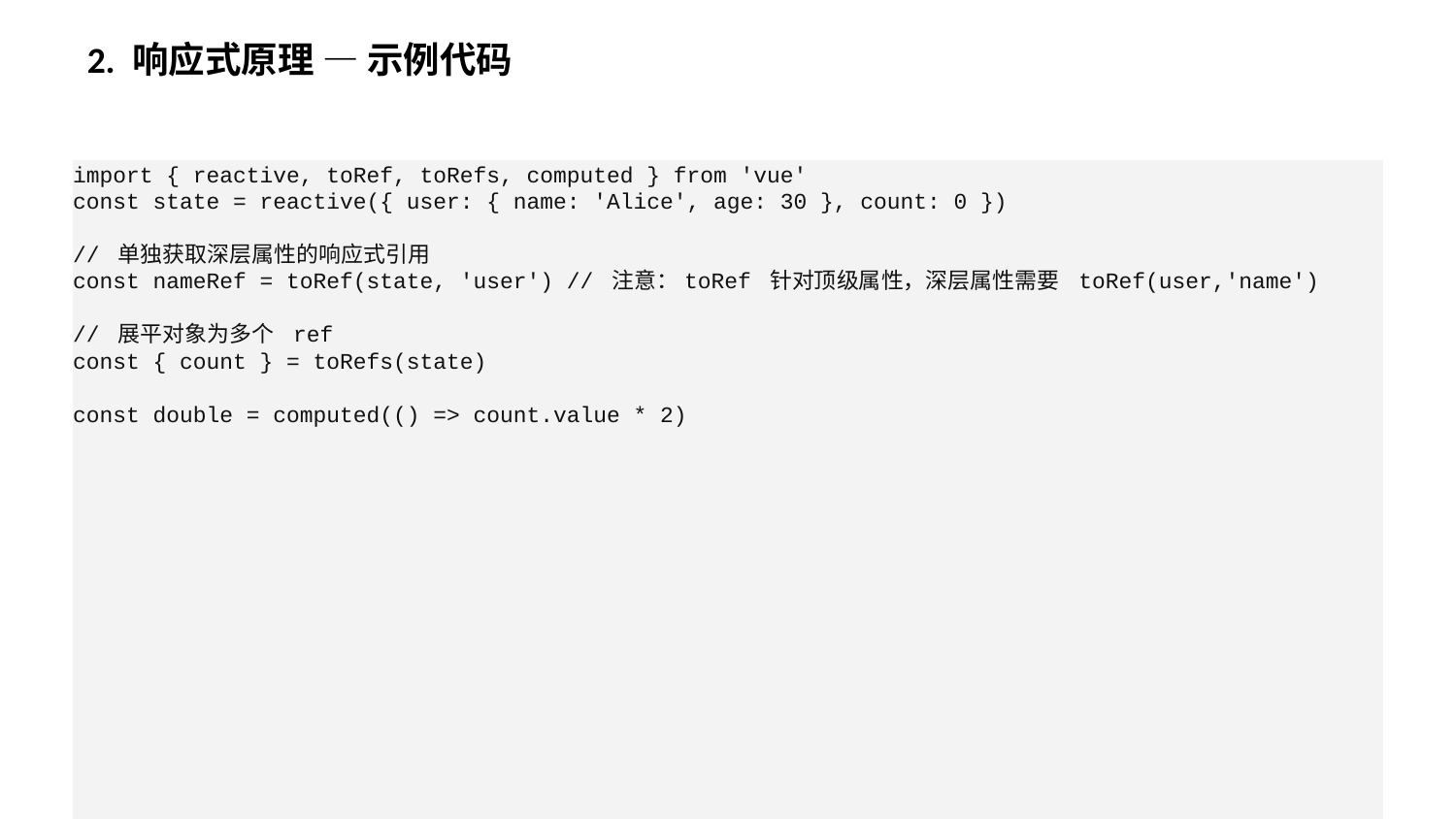

2. 响应式原理 — 示例代码
import { reactive, toRef, toRefs, computed } from 'vue'
const state = reactive({ user: { name: 'Alice', age: 30 }, count: 0 })

// 单独获取深层属性的响应式引用
const nameRef = toRef(state, 'user') // 注意：toRef 针对顶级属性，深层属性需要 toRef(user,'name')

// 展平对象为多个 ref
const { count } = toRefs(state)

const double = computed(() => count.value * 2)